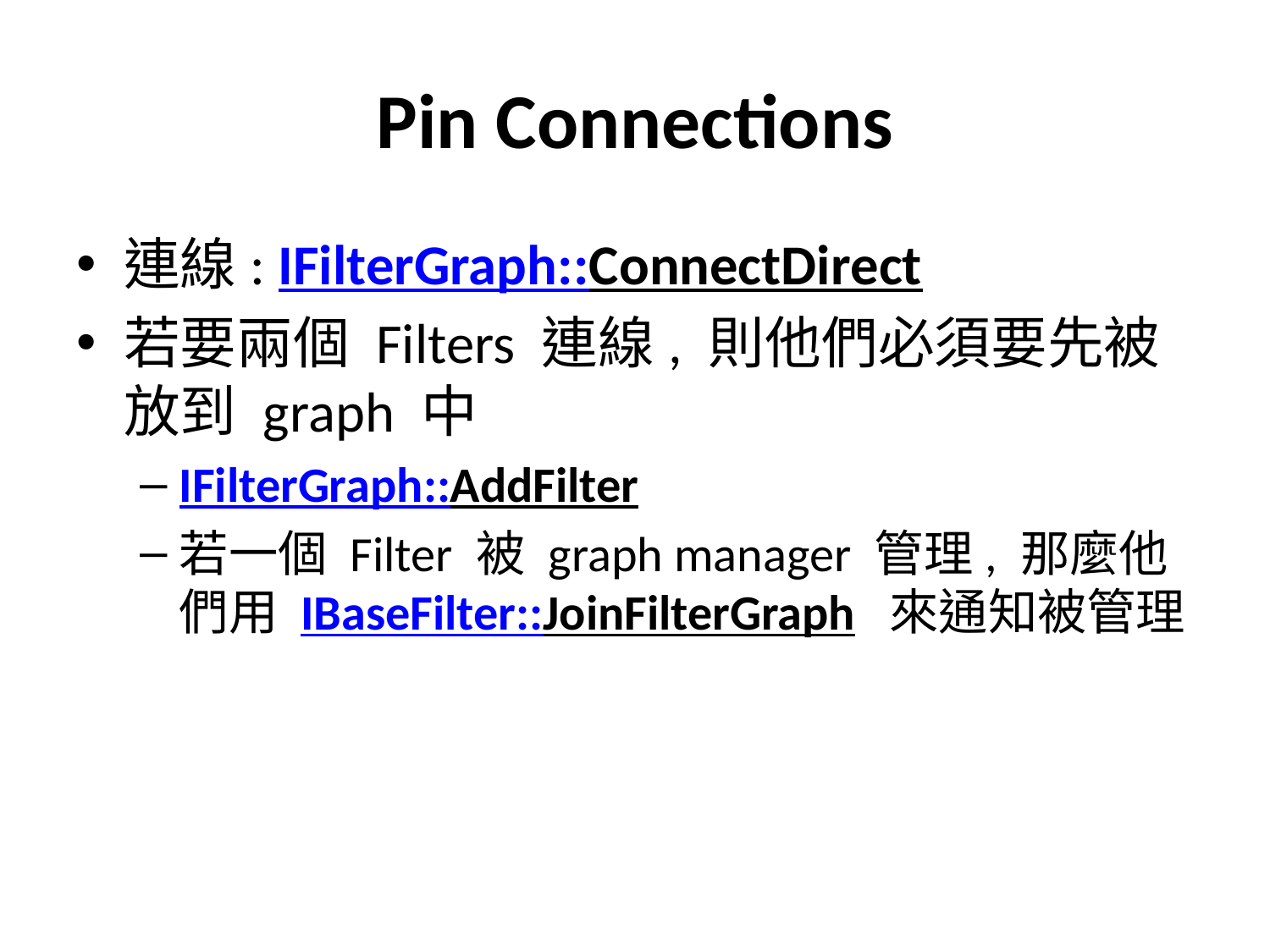

# Pin Connections
連線: IFilterGraph::ConnectDirect
若要兩個 Filters 連線, 則他們必須要先被放到 graph 中
IFilterGraph::AddFilter
若一個 Filter 被 graph manager 管理, 那麼他們用 IBaseFilter::JoinFilterGraph  來通知被管理